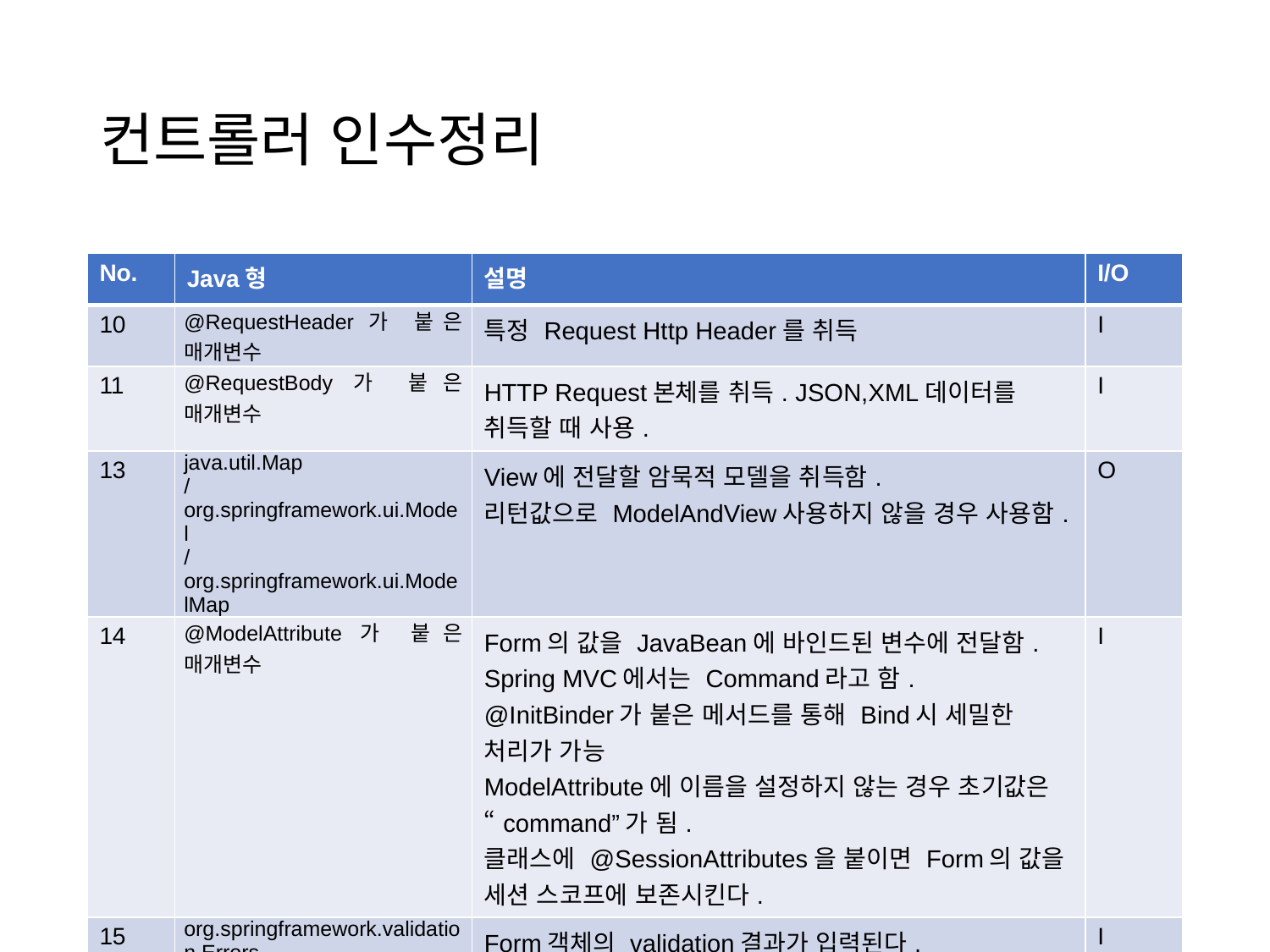

# 컨트롤러 인수정리
| No. | Java형 | 설명 | I/O |
| --- | --- | --- | --- |
| 10 | @RequestHeader가 붙은 매개변수 | 특정 Request Http Header를 취득 | I |
| 11 | @RequestBody가 붙은 매개변수 | HTTP Request본체를 취득. JSON,XML데이터를 취득할 때 사용. | I |
| 13 | java.util.Map /org.springframework.ui.Model /org.springframework.ui.ModelMap | View에 전달할 암묵적 모델을 취득함. 리턴값으로 ModelAndView사용하지 않을 경우 사용함. | O |
| 14 | @ModelAttribute가 붙은 매개변수 | Form의 값을 JavaBean에 바인드된 변수에 전달함. Spring MVC에서는 Command라고 함. @InitBinder가 붙은 메서드를 통해 Bind시 세밀한 처리가 가능 ModelAttribute에 이름을 설정하지 않는 경우 초기값은 “command”가 됨. 클래스에 @SessionAttributes을 붙이면 Form의 값을 세션 스코프에 보존시킨다. | I |
| 15 | org.springframework.validation.Errors /org.springframework.validation.BindingResult | Form객체의 validation결과가 입력된다. | I |
| 16 | org.springframework.web.bind.support.SessionStatus | 세션 정보를 삭제하는 등 보조적인 기능 | I |
52